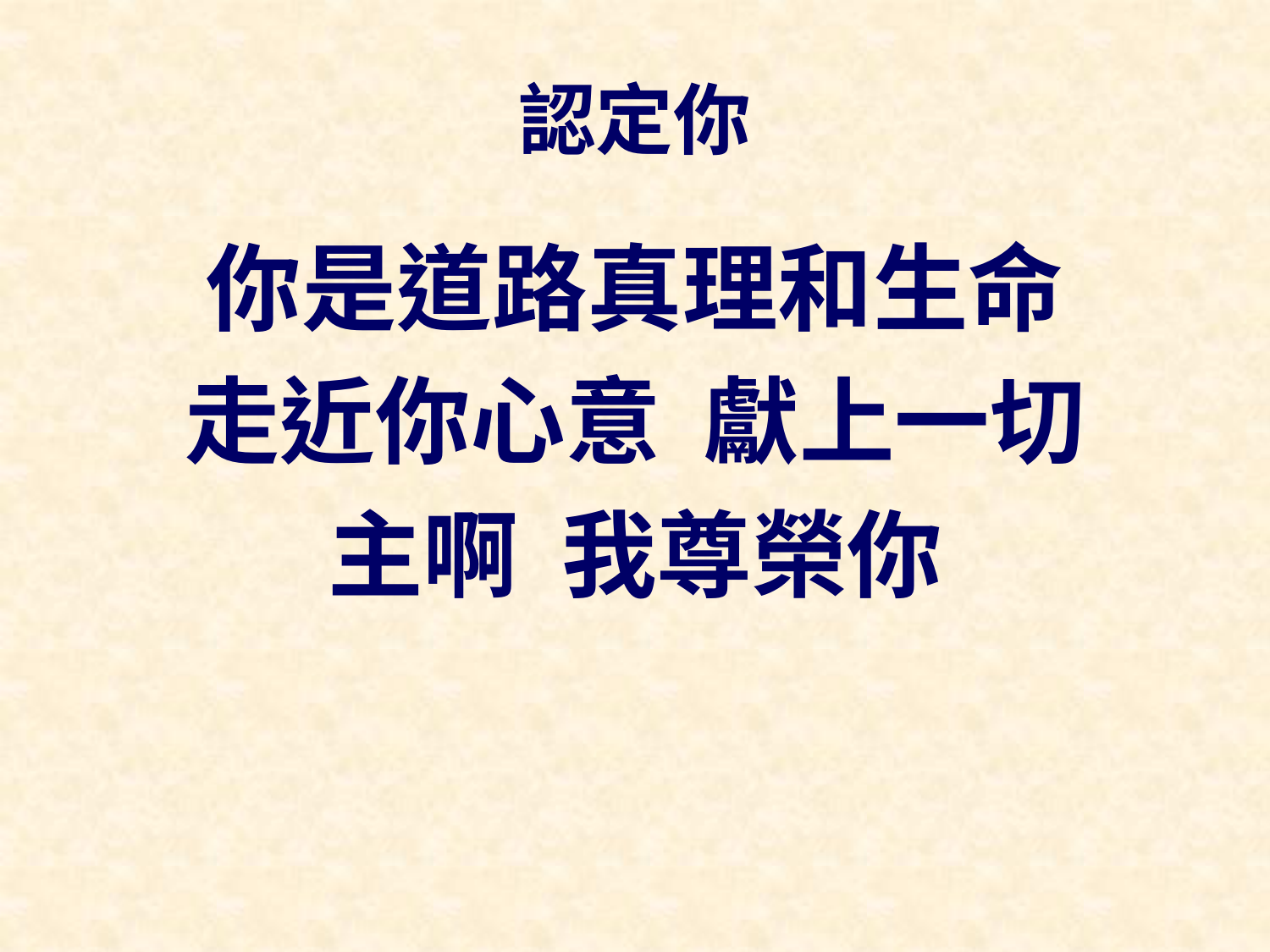

# 認定你
你是道路真理和生命
走近你心意  獻上一切
主啊  我尊榮你